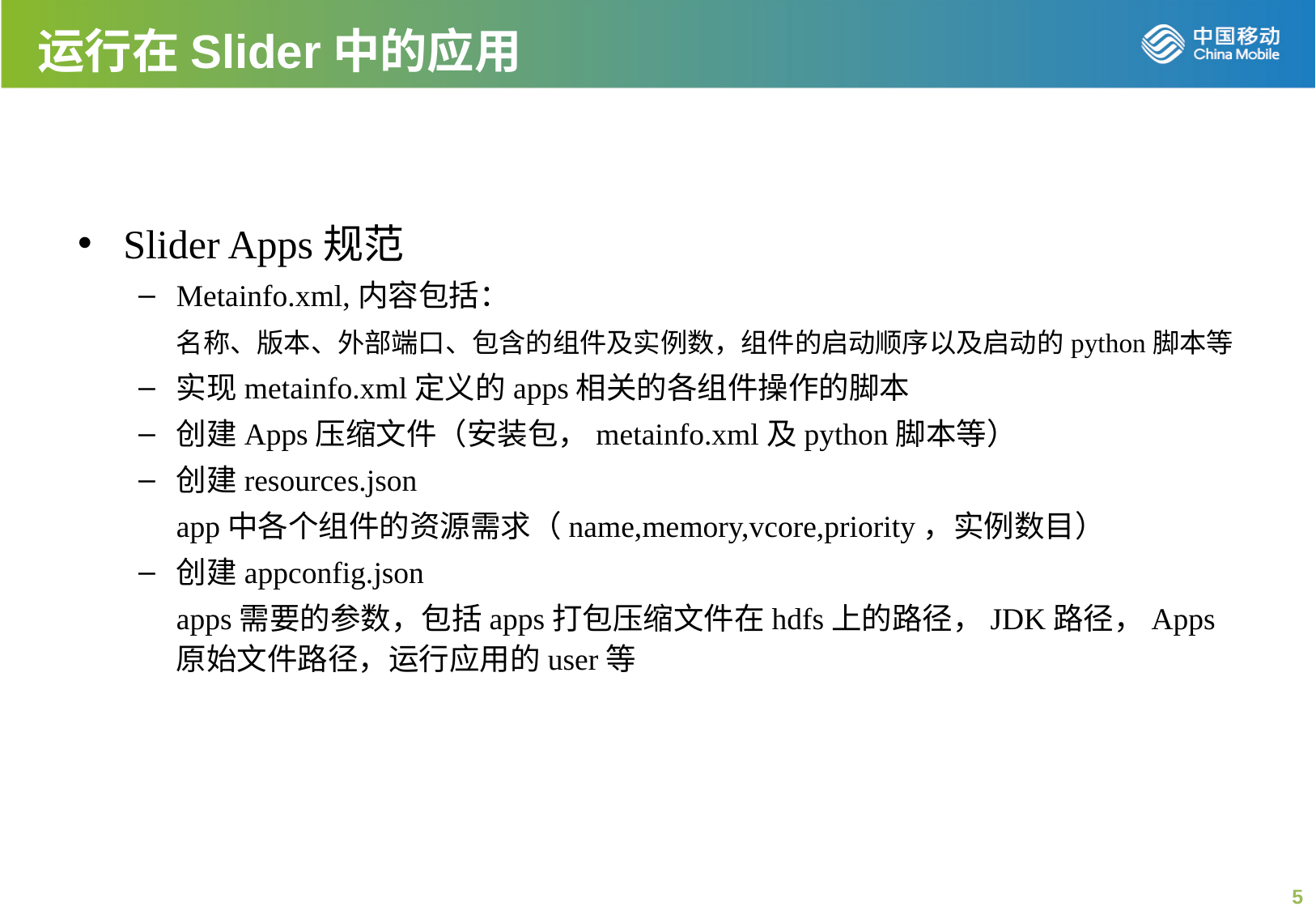

# 运行在Slider中的应用
Slider Apps规范
Metainfo.xml,内容包括：
	名称、版本、外部端口、包含的组件及实例数，组件的启动顺序以及启动的python脚本等
实现metainfo.xml定义的apps相关的各组件操作的脚本
创建Apps压缩文件（安装包，metainfo.xml及python脚本等）
创建resources.json
	app中各个组件的资源需求（name,memory,vcore,priority，实例数目）
创建appconfig.json
	apps需要的参数，包括apps打包压缩文件在hdfs上的路径，JDK路径，Apps原始文件路径，运行应用的user等